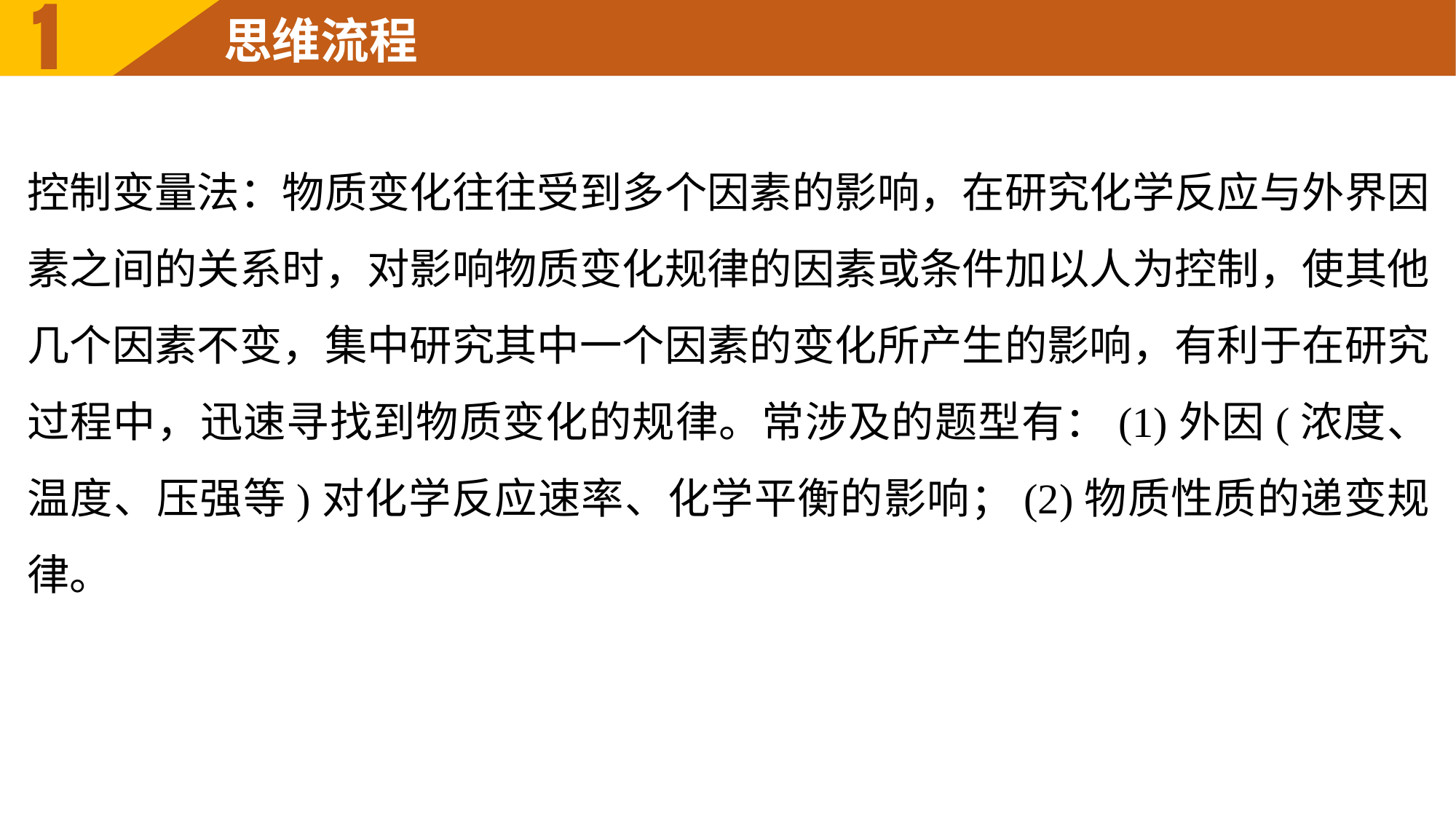

1

思维流程
控制变量法：物质变化往往受到多个因素的影响，在研究化学反应与外界因素之间的关系时，对影响物质变化规律的因素或条件加以人为控制，使其他几个因素不变，集中研究其中一个因素的变化所产生的影响，有利于在研究过程中，迅速寻找到物质变化的规律。常涉及的题型有：(1)外因(浓度、温度、压强等)对化学反应速率、化学平衡的影响；(2)物质性质的递变规律。